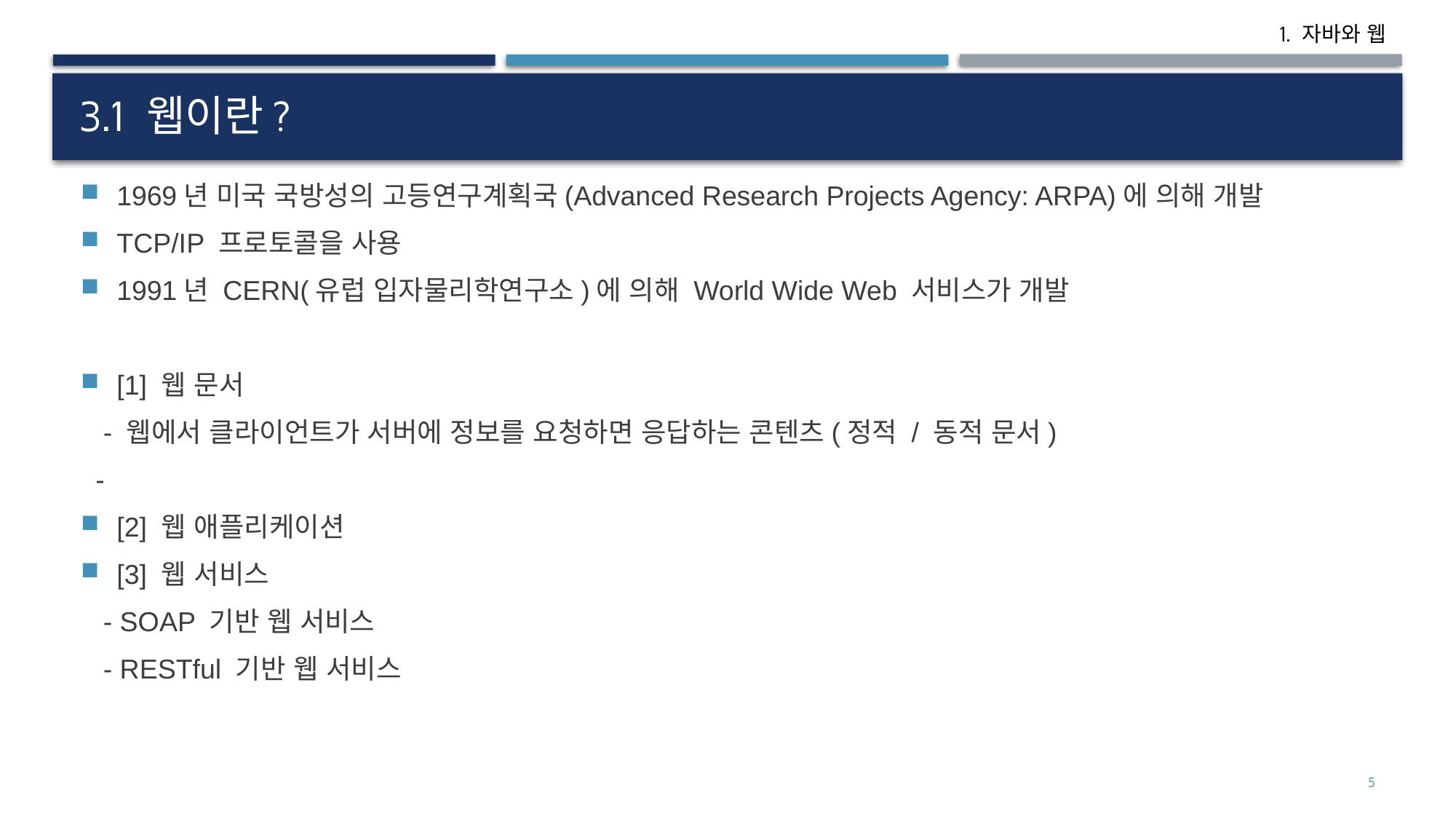

# 3.1 웹이란?
1969년 미국 국방성의 고등연구계획국(Advanced Research Projects Agency: ARPA)에 의해 개발
TCP/IP 프로토콜을 사용
1991년 CERN(유럽 입자물리학연구소)에 의해 World Wide Web 서비스가 개발

[1] 웹 문서
   - 웹에서 클라이언트가 서버에 정보를 요청하면 응답하는 콘텐츠(정적 / 동적 문서)
  -
[2] 웹 애플리케이션
[3] 웹 서비스
   - SOAP 기반 웹 서비스
   - RESTful 기반 웹 서비스
5